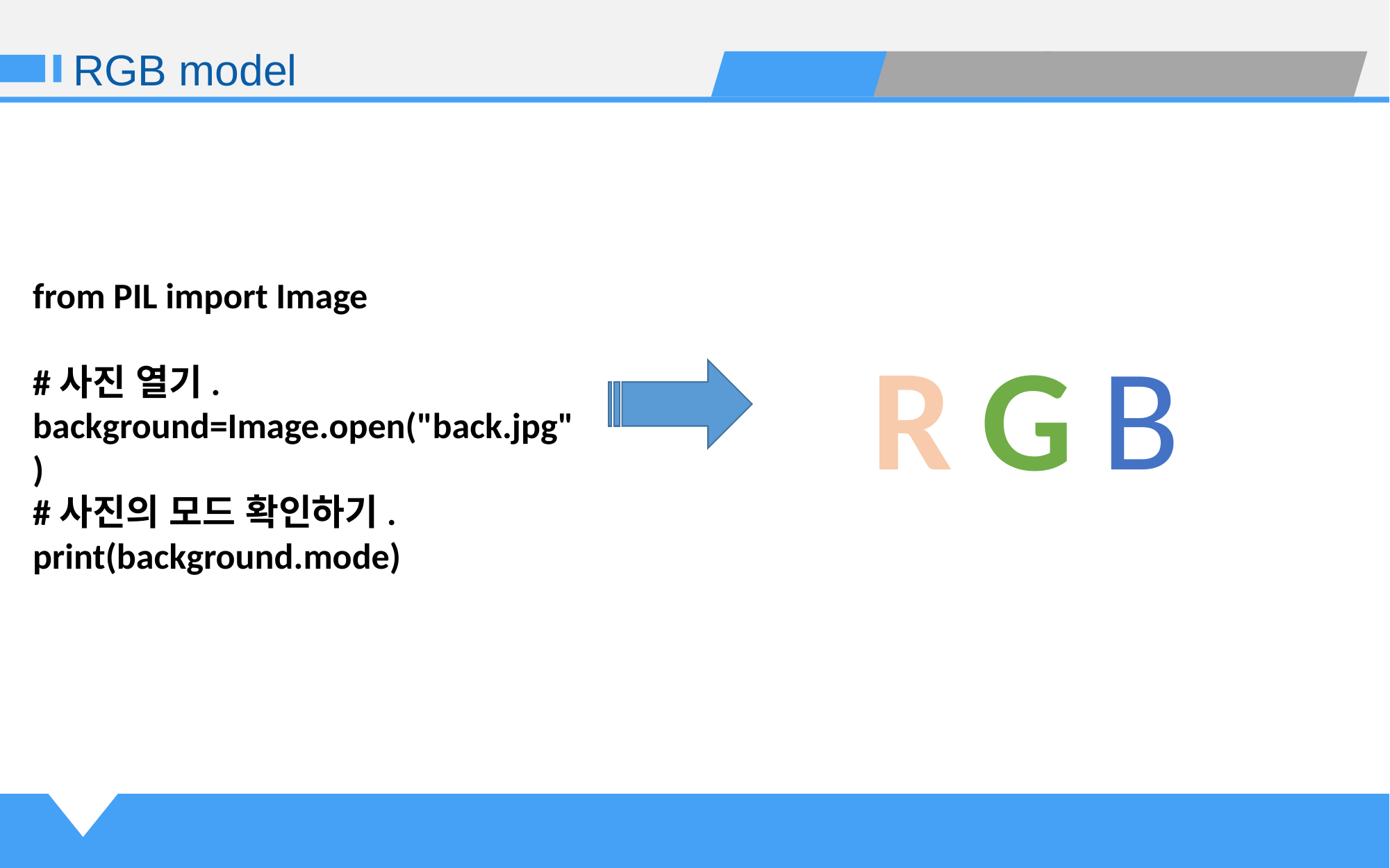

RGB model

from PIL import Image

#사진 열기.
background=Image.open("back.jpg")
#사진의 모드 확인하기.
print(background.mode)
R
B
G